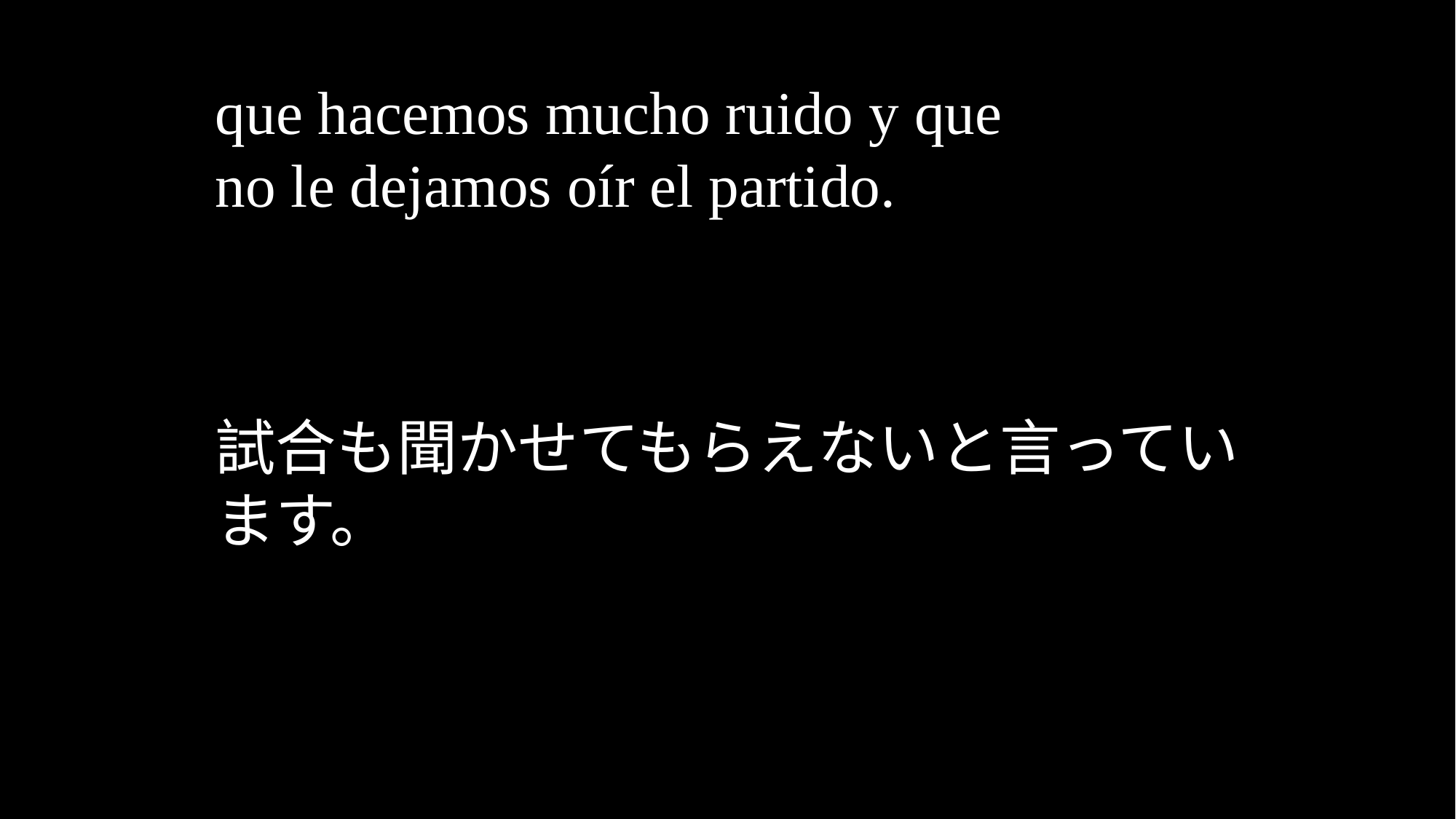

que hacemos mucho ruido y que no le dejamos oír el partido.

試合も聞かせてもらえないと言っています。